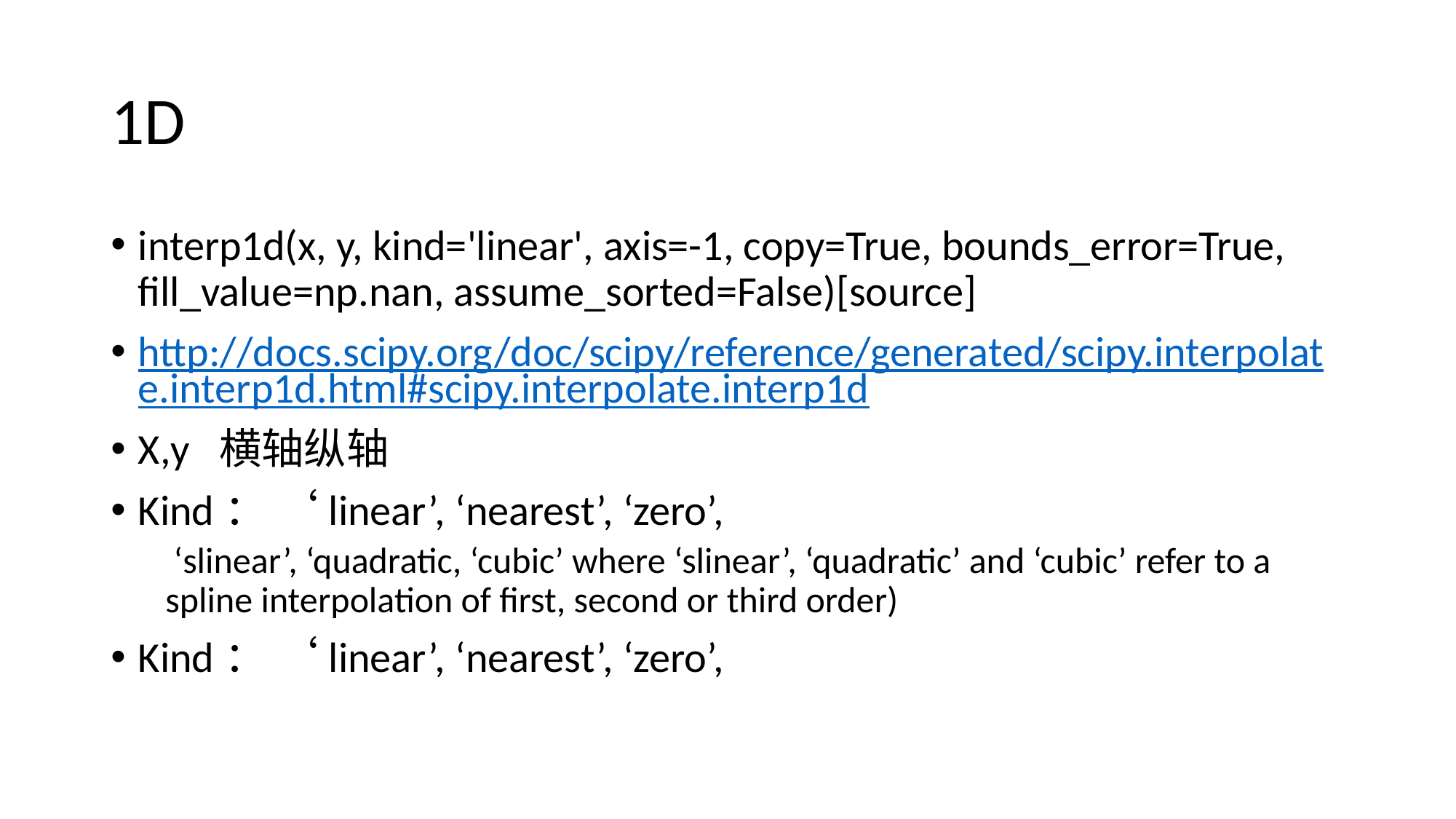

# 1D
interp1d(x, y, kind='linear', axis=-1, copy=True, bounds_error=True, fill_value=np.nan, assume_sorted=False)[source]
http://docs.scipy.org/doc/scipy/reference/generated/scipy.interpolate.interp1d.html#scipy.interpolate.interp1d
X,y  横轴纵轴
Kind： ‘linear’, ‘nearest’, ‘zero’,
 ‘slinear’, ‘quadratic, ‘cubic’ where ‘slinear’, ‘quadratic’ and ‘cubic’ refer to a spline interpolation of first, second or third order)
Kind： ‘linear’, ‘nearest’, ‘zero’,